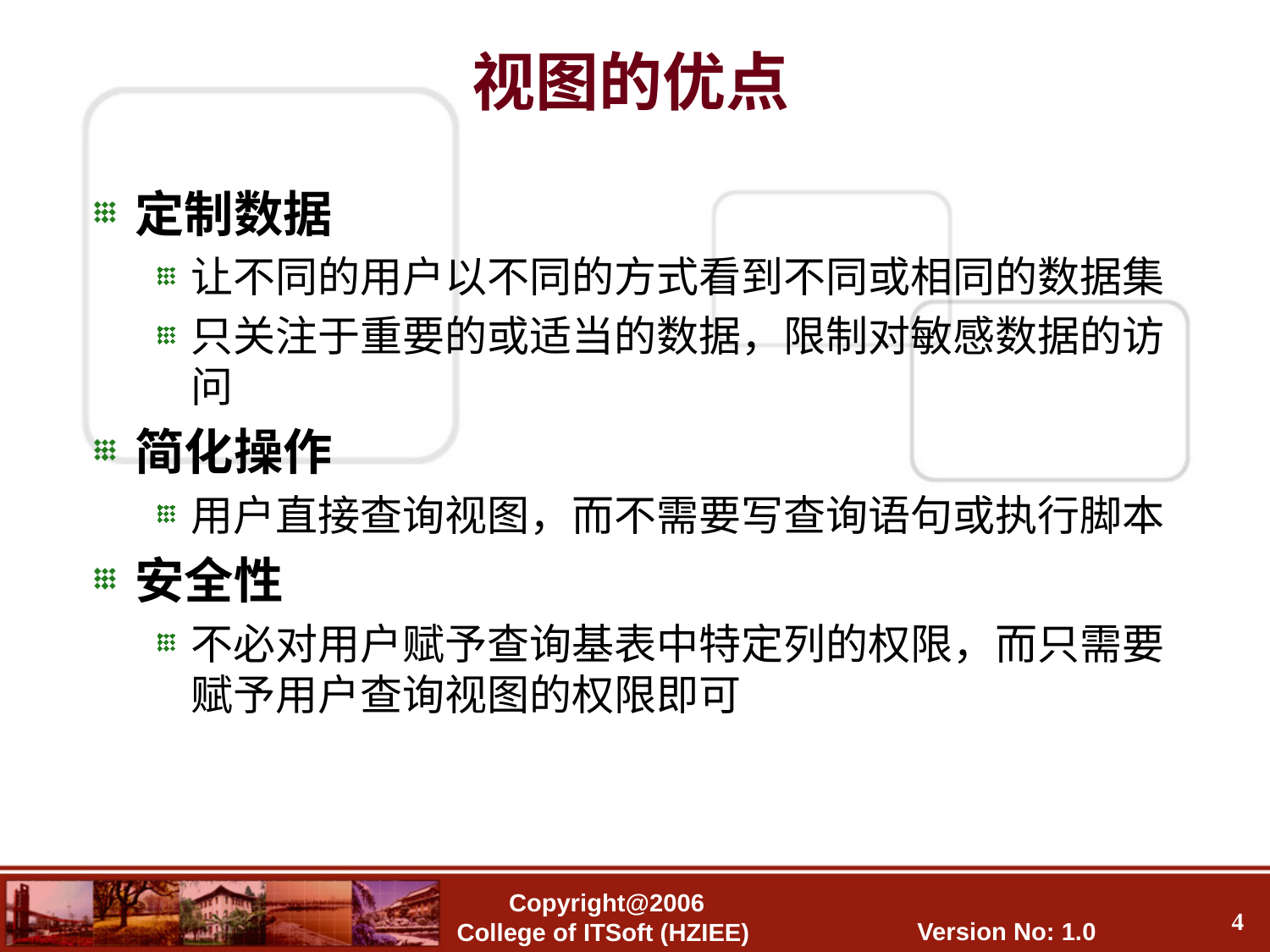

# 视图的优点
定制数据
让不同的用户以不同的方式看到不同或相同的数据集
只关注于重要的或适当的数据，限制对敏感数据的访问
简化操作
用户直接查询视图，而不需要写查询语句或执行脚本
安全性
不必对用户赋予查询基表中特定列的权限，而只需要赋予用户查询视图的权限即可